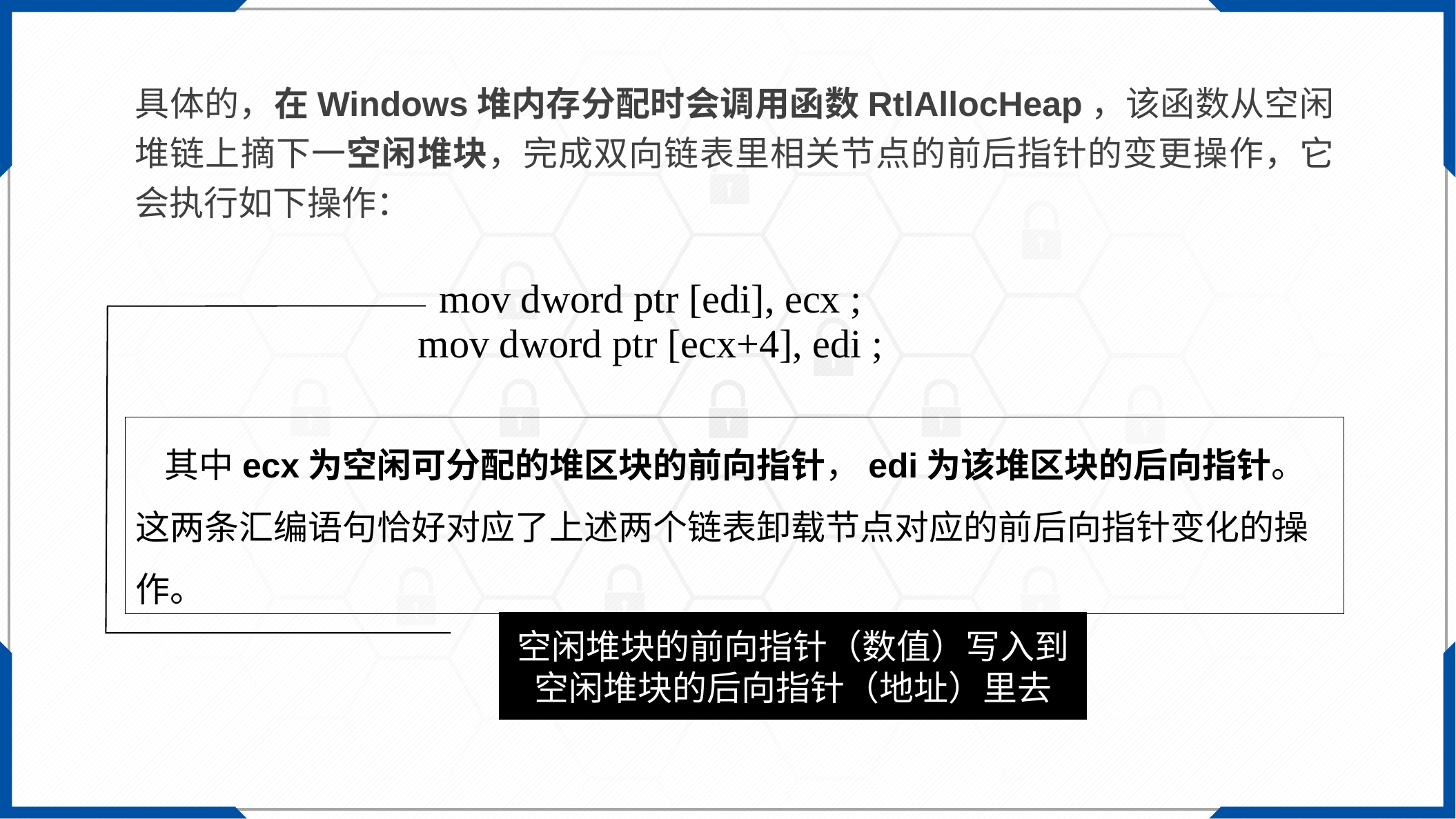

具体的，在Windows堆内存分配时会调用函数RtlAllocHeap，该函数从空闲堆链上摘下一空闲堆块，完成双向链表里相关节点的前后指针的变更操作，它会执行如下操作：
| mov dword ptr [edi], ecx ; mov dword ptr [ecx+4], edi ; |
| --- |
其中ecx为空闲可分配的堆区块的前向指针，edi为该堆区块的后向指针。这两条汇编语句恰好对应了上述两个链表卸载节点对应的前后向指针变化的操作。
空闲堆块的前向指针（数值）写入到空闲堆块的后向指针（地址）里去